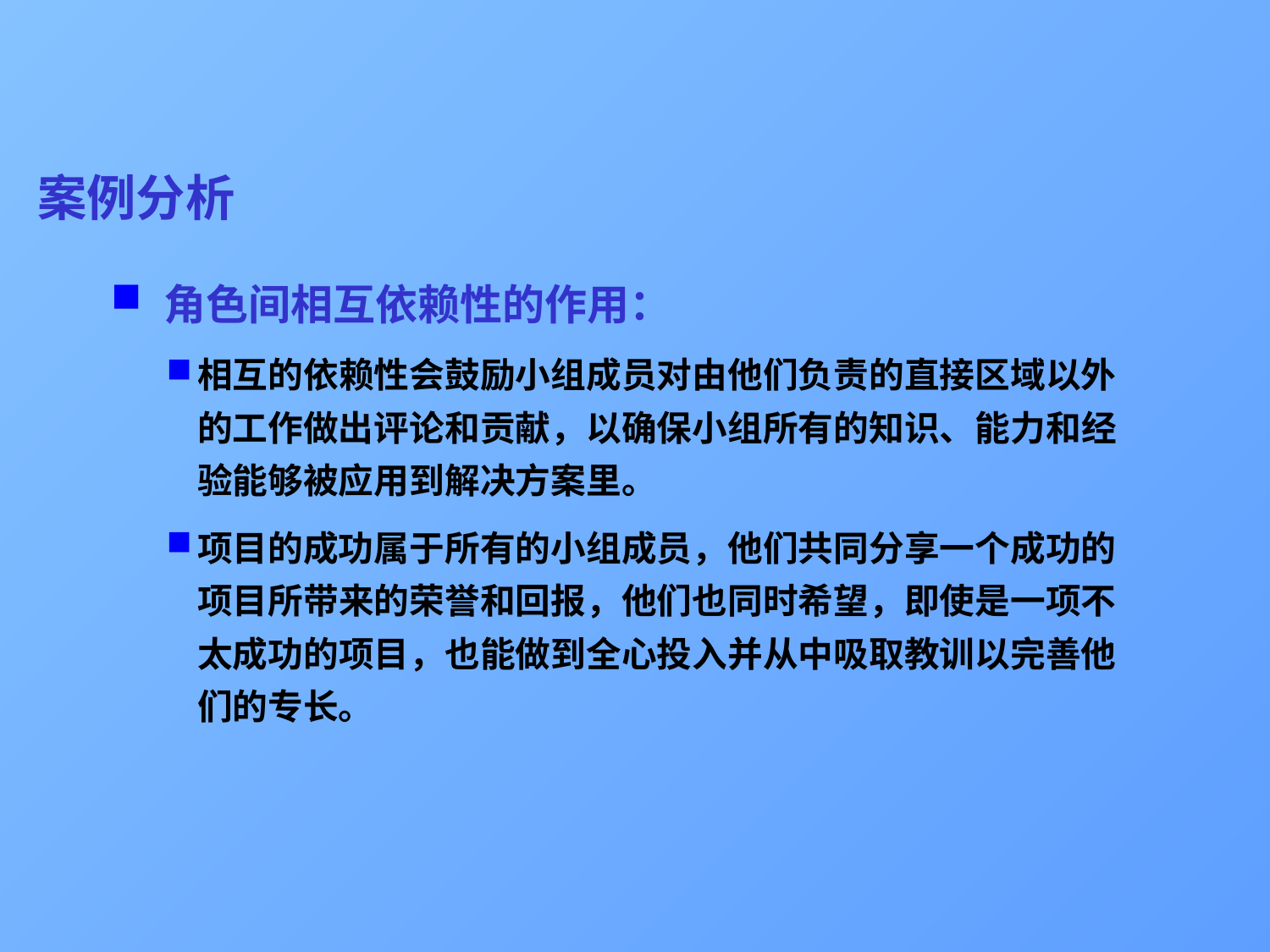

# 案例分析
 角色间相互依赖性的作用：
相互的依赖性会鼓励小组成员对由他们负责的直接区域以外的工作做出评论和贡献，以确保小组所有的知识、能力和经验能够被应用到解决方案里。
项目的成功属于所有的小组成员，他们共同分享一个成功的项目所带来的荣誉和回报，他们也同时希望，即使是一项不太成功的项目，也能做到全心投入并从中吸取教训以完善他们的专长。